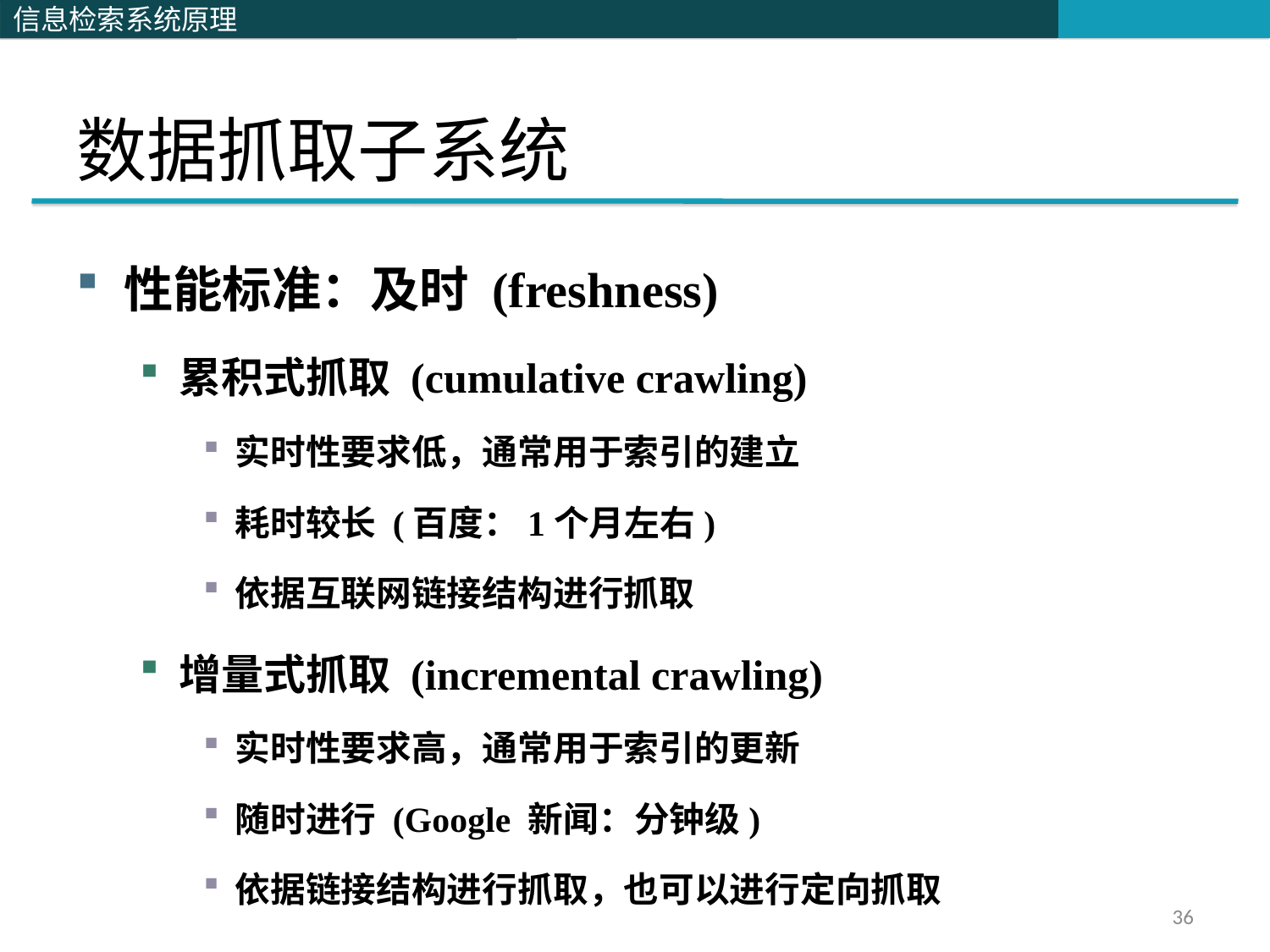

# 数据抓取子系统
性能标准：及时 (freshness)
累积式抓取 (cumulative crawling)
实时性要求低，通常用于索引的建立
耗时较长 (百度：1个月左右)
依据互联网链接结构进行抓取
增量式抓取 (incremental crawling)
实时性要求高，通常用于索引的更新
随时进行 (Google 新闻：分钟级)
依据链接结构进行抓取，也可以进行定向抓取

36